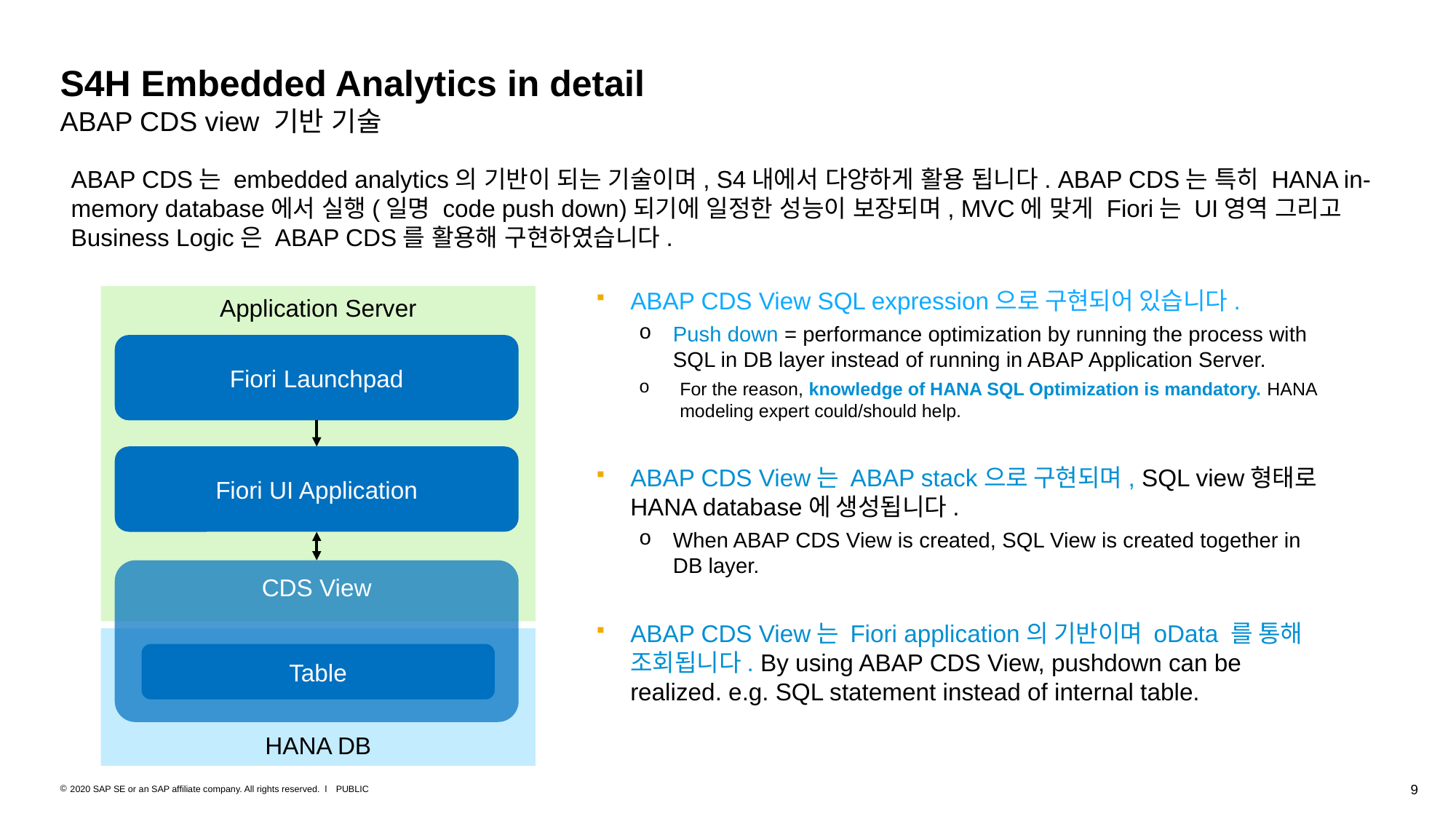

# S4H Embedded Analytics in detail ABAP CDS view 기반 기술
ABAP CDS는 embedded analytics의 기반이 되는 기술이며, S4내에서 다양하게 활용 됩니다. ABAP CDS는 특히 HANA in-memory database에서 실행(일명 code push down)되기에 일정한 성능이 보장되며, MVC에 맞게 Fiori는 UI영역 그리고 Business Logic은 ABAP CDS를 활용해 구현하였습니다.
ABAP CDS View SQL expression으로 구현되어 있습니다.
Push down = performance optimization by running the process with SQL in DB layer instead of running in ABAP Application Server.
For the reason, knowledge of HANA SQL Optimization is mandatory. HANA modeling expert could/should help.

ABAP CDS View는 ABAP stack으로 구현되며, SQL view형태로 HANA database에 생성됩니다.
When ABAP CDS View is created, SQL View is created together in DB layer.

ABAP CDS View는 Fiori application의 기반이며 oData 를 통해 조회됩니다. By using ABAP CDS View, pushdown can be realized. e.g. SQL statement instead of internal table.
Application Server
Fiori Launchpad
Fiori UI Application
CDS View
HANA DB
Table